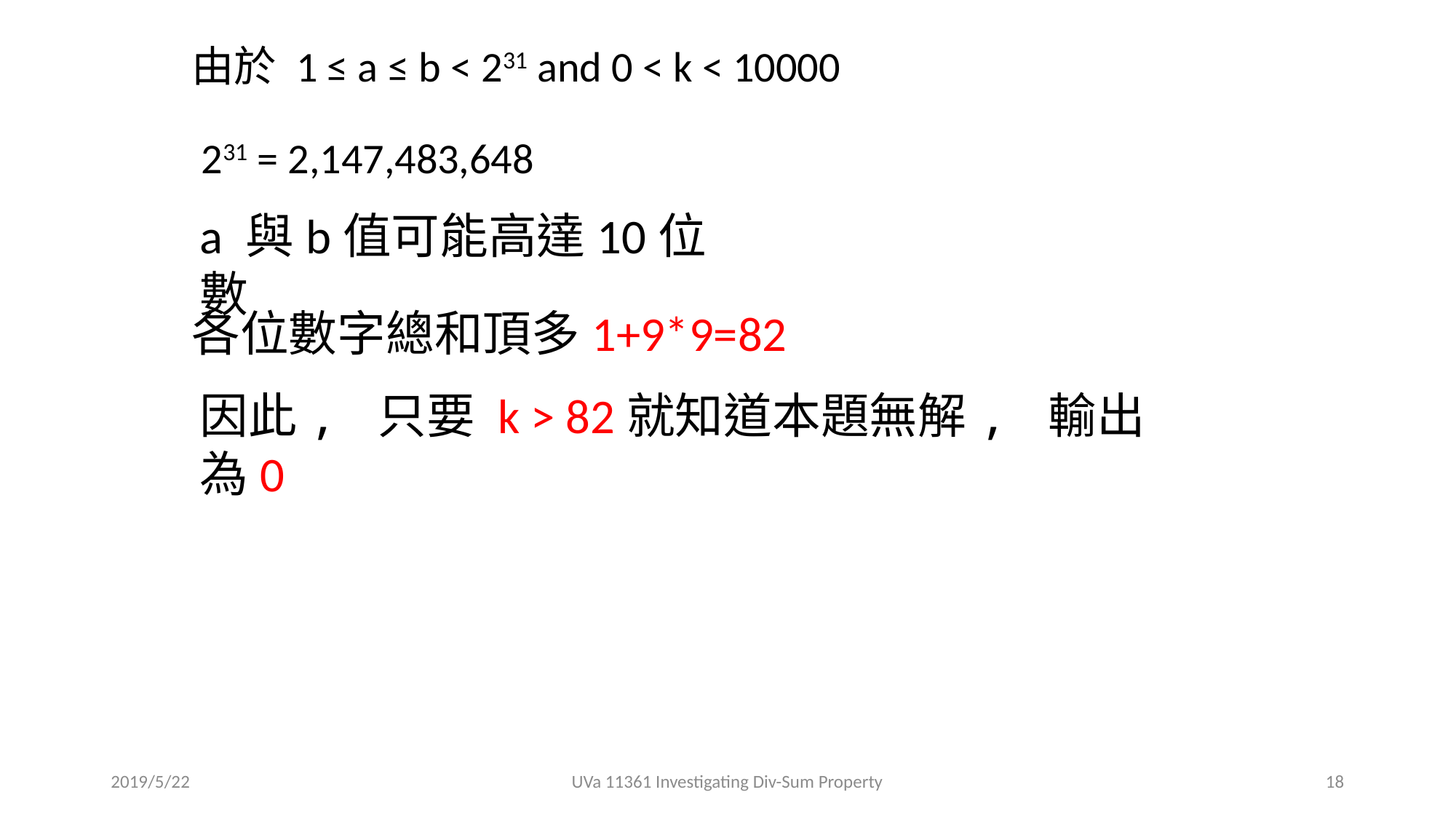

由於 1 ≤ a ≤ b < 231 and 0 < k < 10000
 231 = 2,147,483,648
a 與b值可能高達10位數
各位數字總和頂多1+9*9=82
因此, 只要 k > 82就知道本題無解, 輸出為0
2019/5/22
UVa 11361 Investigating Div-Sum Property
18